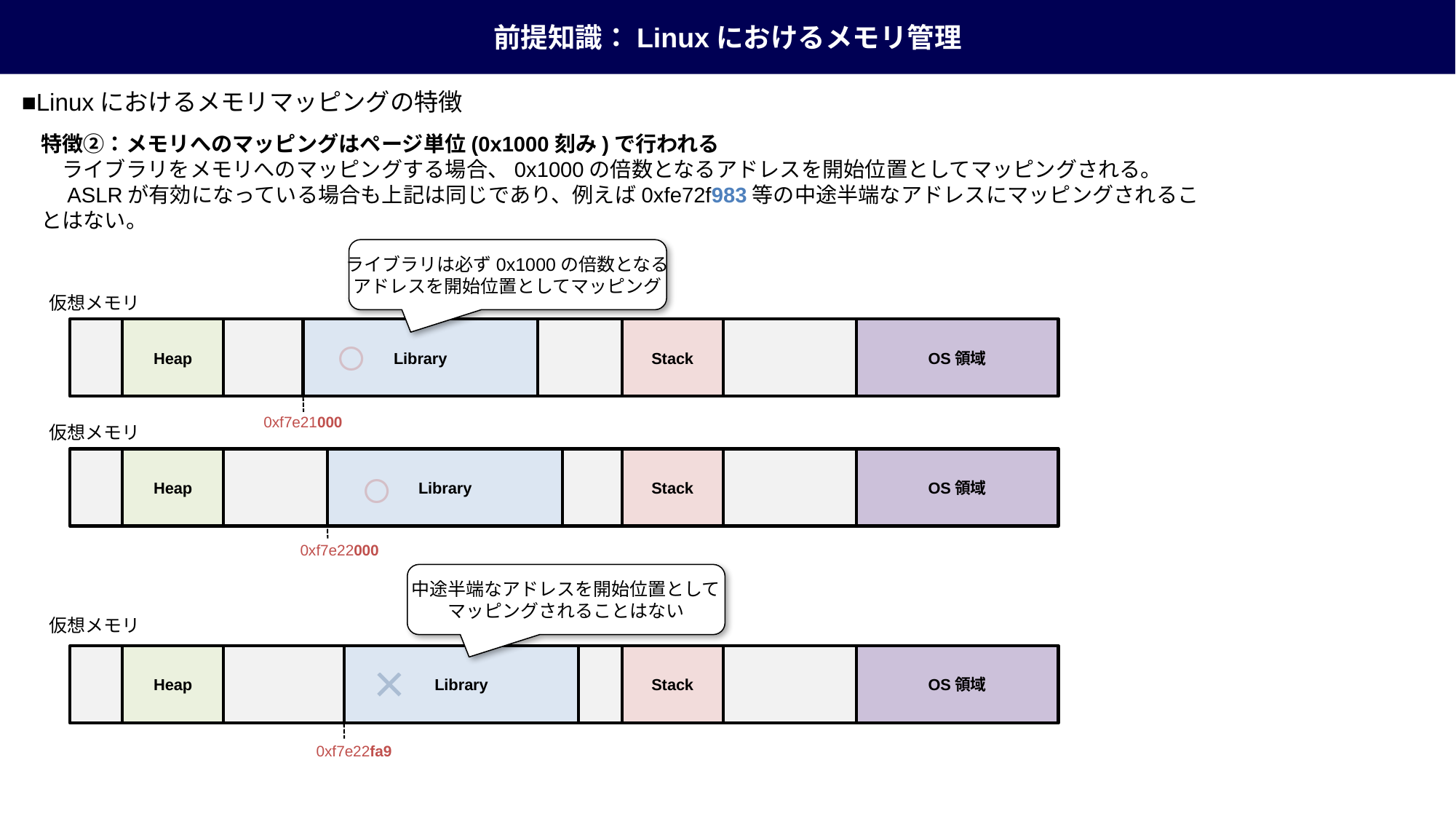

前提知識：Linuxにおけるメモリ管理
■Linuxにおけるメモリマッピングの特徴
特徴②：メモリへのマッピングはページ単位(0x1000刻み)で行われる
　ライブラリをメモリへのマッピングする場合、0x1000の倍数となるアドレスを開始位置としてマッピングされる。
　ASLRが有効になっている場合も上記は同じであり、例えば0xfe72f983等の中途半端なアドレスにマッピングされることはない。
ライブラリは必ず0x1000の倍数となる
アドレスを開始位置としてマッピング
仮想メモリ
○

Heap
Library
Stack
OS領域
0xf7e21000
仮想メモリ
○

Heap
Library
Stack
OS領域
0xf7e22000
中途半端なアドレスを開始位置として
マッピングされることはない
仮想メモリ
×

Heap
Library
Stack
OS領域
0xf7e22fa9